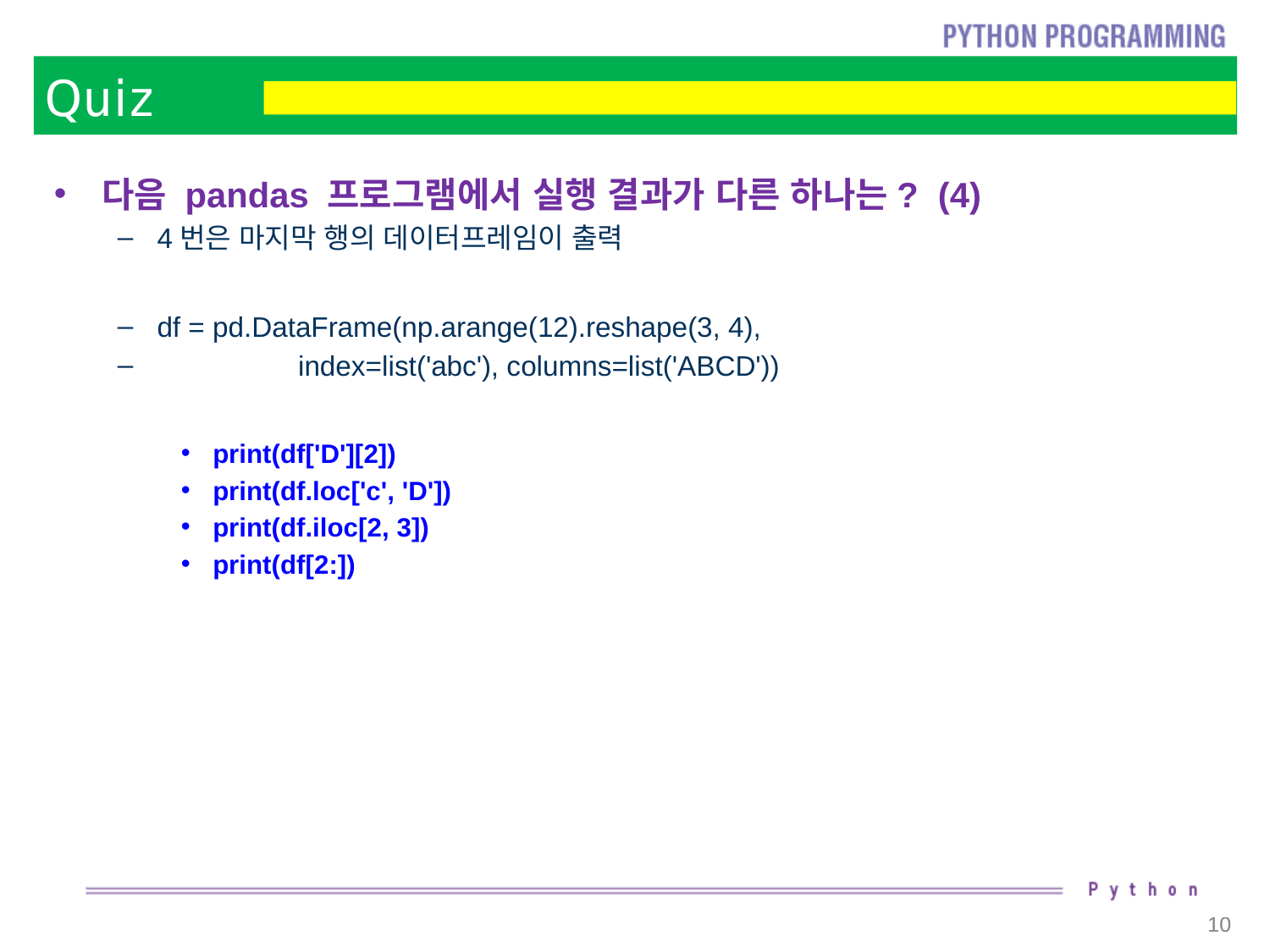

# Quiz

다음 pandas 프로그램에서 실행 결과가 다른 하나는?  (4)
4번은 마지막 행의 데이터프레임이 출력

df = pd.DataFrame(np.arange(12).reshape(3, 4),
                  index=list('abc'), columns=list('ABCD'))

print(df['D'][2])
print(df.loc['c', 'D'])
print(df.iloc[2, 3])
print(df[2:])

10